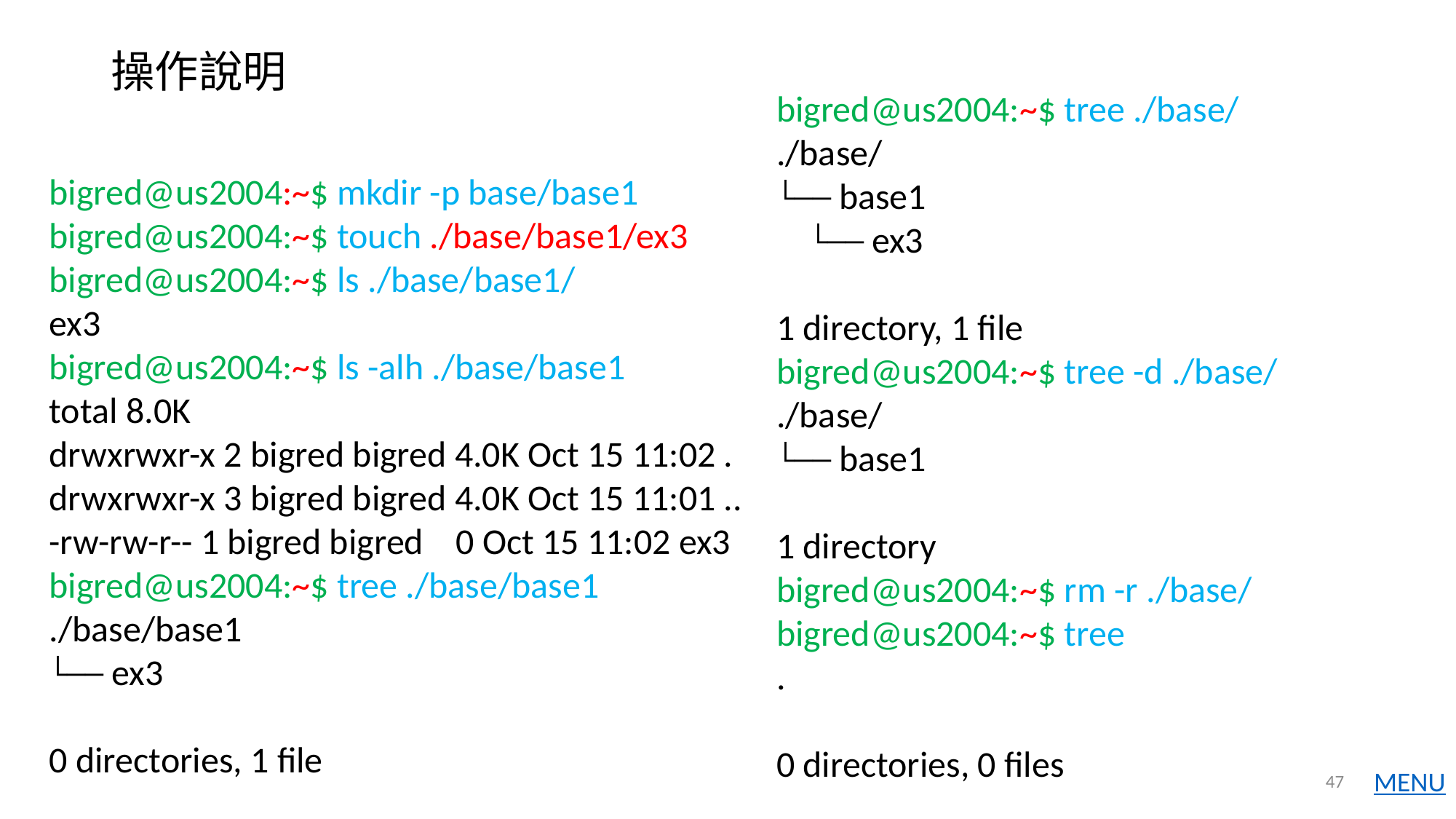

# 操作說明
bigred@us2004:~$ tree ./base/
./base/
└── base1
    └── ex3

1 directory, 1 file
bigred@us2004:~$ tree -d ./base/
./base/
└── base1

1 directory
bigred@us2004:~$ rm -r ./base/
bigred@us2004:~$ tree
.

0 directories, 0 files
bigred@us2004:~$ mkdir -p base/base1
bigred@us2004:~$ touch ./base/base1/ex3
bigred@us2004:~$ ls ./base/base1/
ex3
bigred@us2004:~$ ls -alh ./base/base1
total 8.0K
drwxrwxr-x 2 bigred bigred 4.0K Oct 15 11:02 .
drwxrwxr-x 3 bigred bigred 4.0K Oct 15 11:01 ..
-rw-rw-r-- 1 bigred bigred    0 Oct 15 11:02 ex3
bigred@us2004:~$ tree ./base/base1
./base/base1
└── ex3

0 directories, 1 file
47